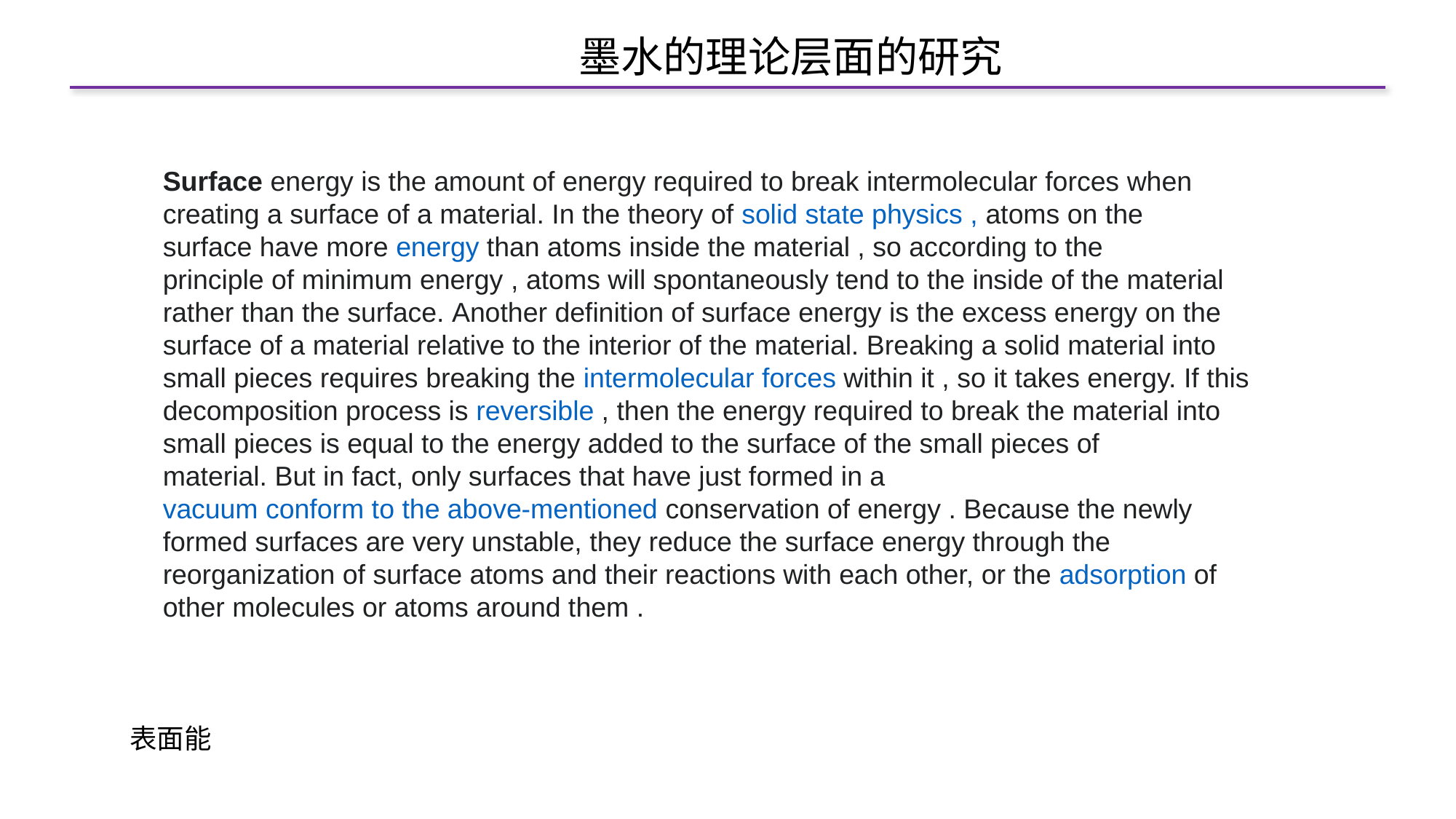

墨水的理论层面的研究
Surface energy is the amount of energy required to break intermolecular forces when creating a surface of a material. In the theory of solid state physics , atoms on the surface have more energy than atoms inside the material , so according to the principle of minimum energy , atoms will spontaneously tend to the inside of the material rather than the surface. Another definition of surface energy is the excess energy on the surface of a material relative to the interior of the material. Breaking a solid material into small pieces requires breaking the intermolecular forces within it , so it takes energy. If this decomposition process is reversible , then the energy required to break the material into small pieces is equal to the energy added to the surface of the small pieces of material. But in fact, only surfaces that have just formed in a vacuum conform to the above-mentioned conservation of energy . Because the newly formed surfaces are very unstable, they reduce the surface energy through the reorganization of surface atoms and their reactions with each other, or the adsorption of other molecules or atoms around them .
表面能